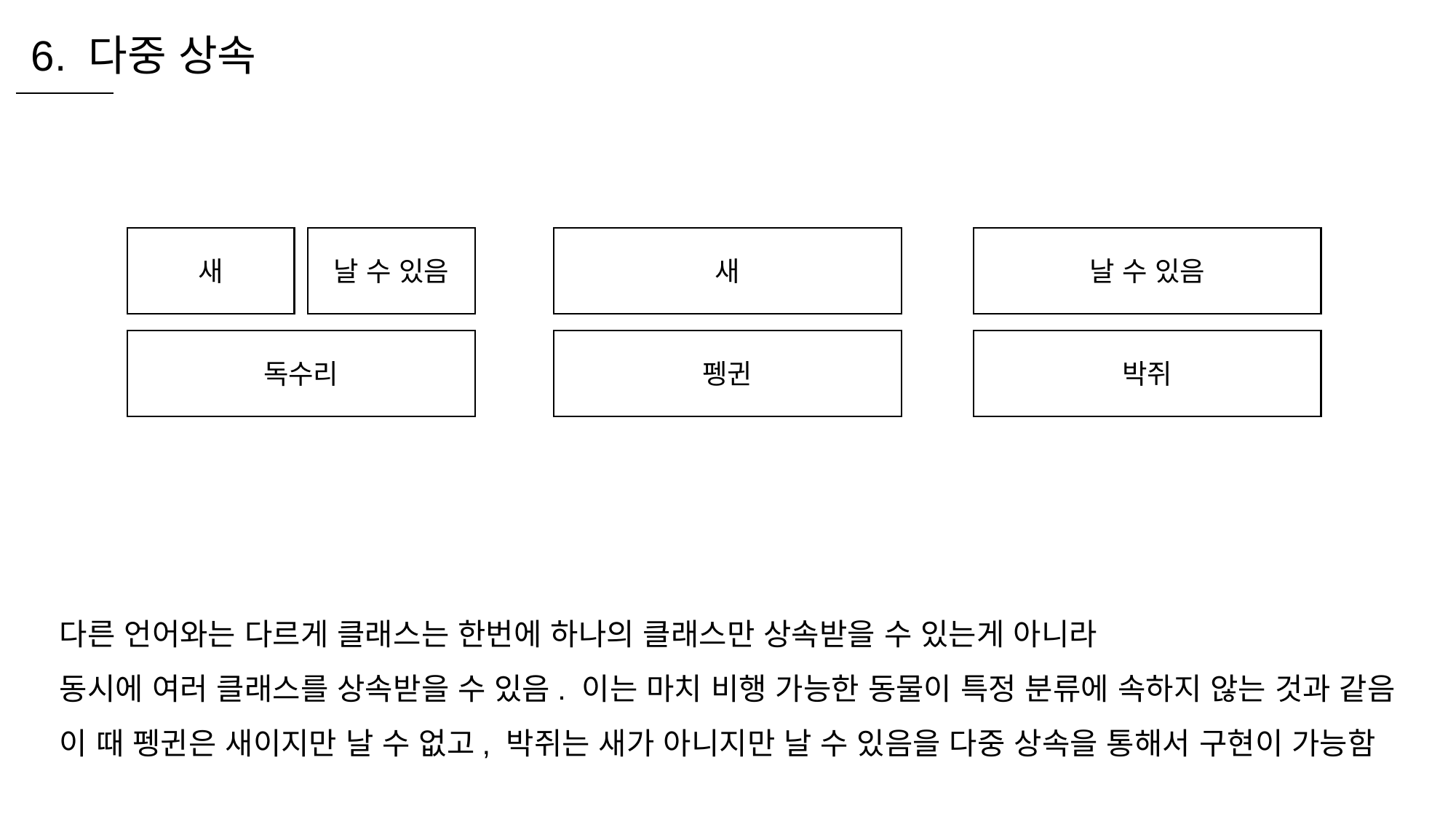

6. 다중 상속
날 수 있음
새
독수리
날 수 있음
박쥐
새
펭귄
다른 언어와는 다르게 클래스는 한번에 하나의 클래스만 상속받을 수 있는게 아니라
동시에 여러 클래스를 상속받을 수 있음. 이는 마치 비행 가능한 동물이 특정 분류에 속하지 않는 것과 같음
이 때 펭귄은 새이지만 날 수 없고, 박쥐는 새가 아니지만 날 수 있음을 다중 상속을 통해서 구현이 가능함